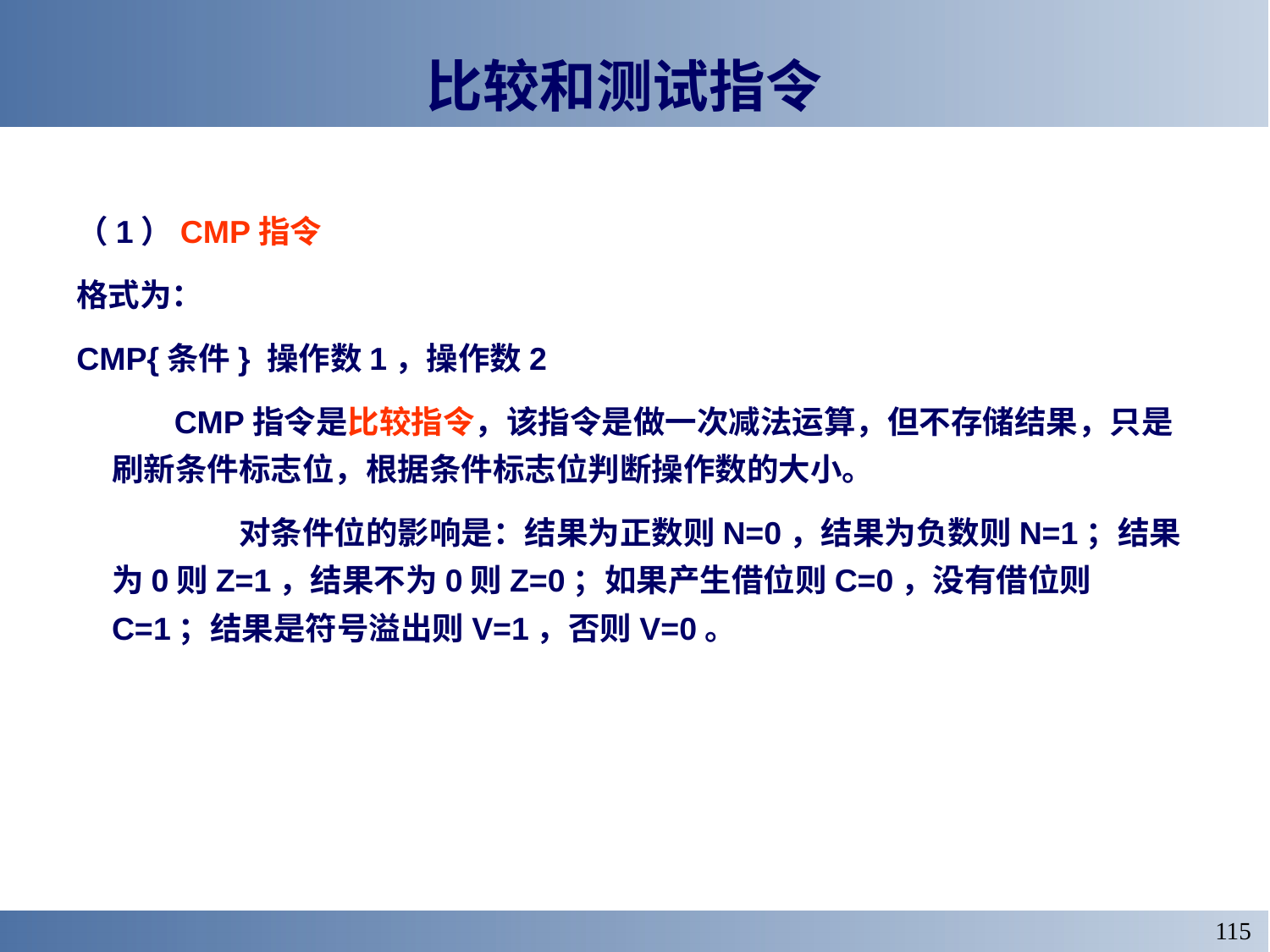

# 比较和测试指令
（1）CMP指令
格式为：
CMP{条件} 操作数1，操作数2
           CMP指令是比较指令，该指令是做一次减法运算，但不存储结果，只是刷新条件标志位，根据条件标志位判断操作数的大小。
		对条件位的影响是：结果为正数则N=0，结果为负数则N=1；结果为0则Z=1，结果不为0则Z=0；如果产生借位则C=0，没有借位则C=1；结果是符号溢出则V=1，否则V=0。